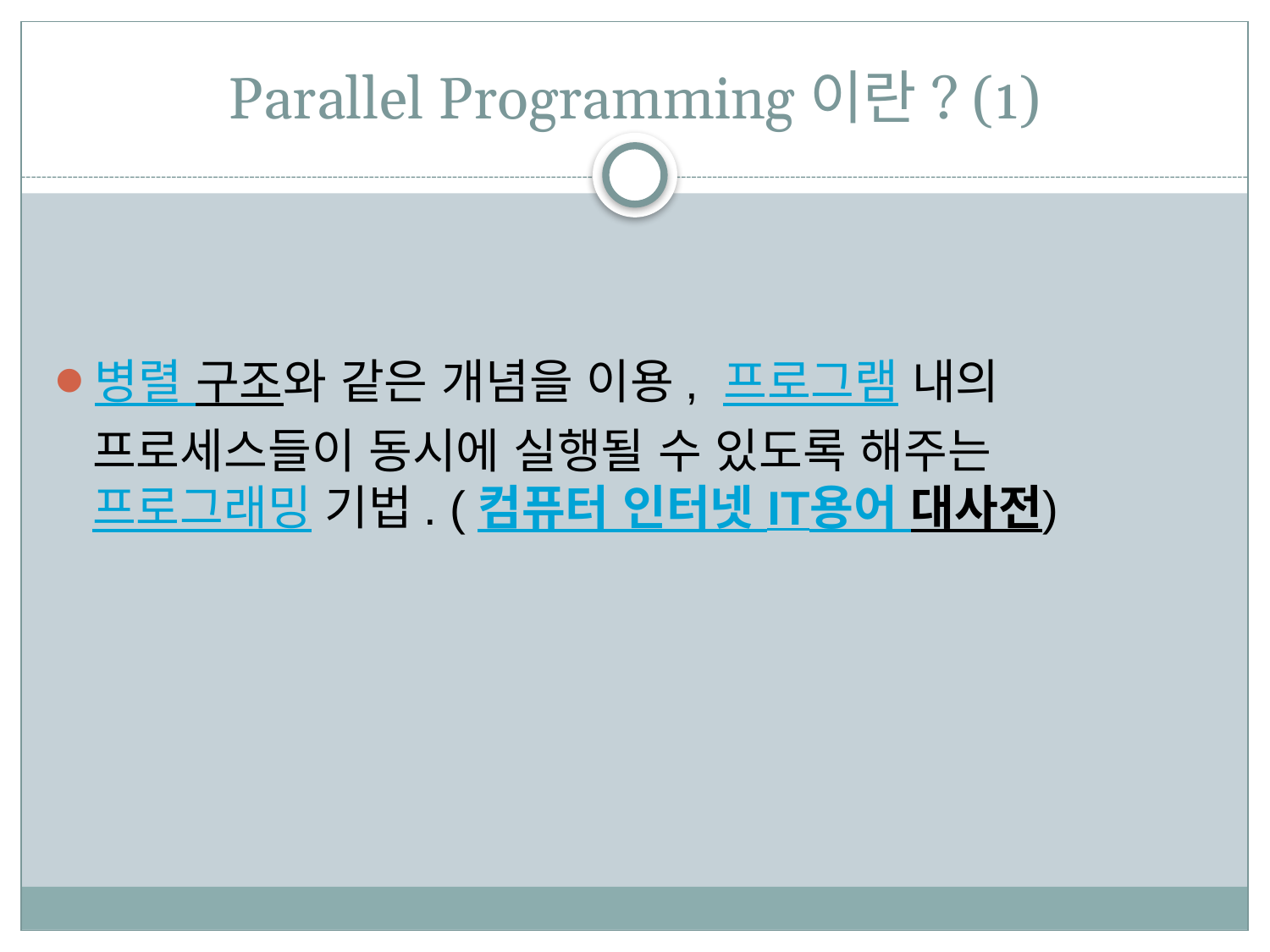

# Parallel Programming이란? (1)

병렬 구조와 같은 개념을 이용, 프로그램 내의 프로세스들이 동시에 실행될 수 있도록 해주는 프로그래밍 기법. (컴퓨터 인터넷 IT용어 대사전)